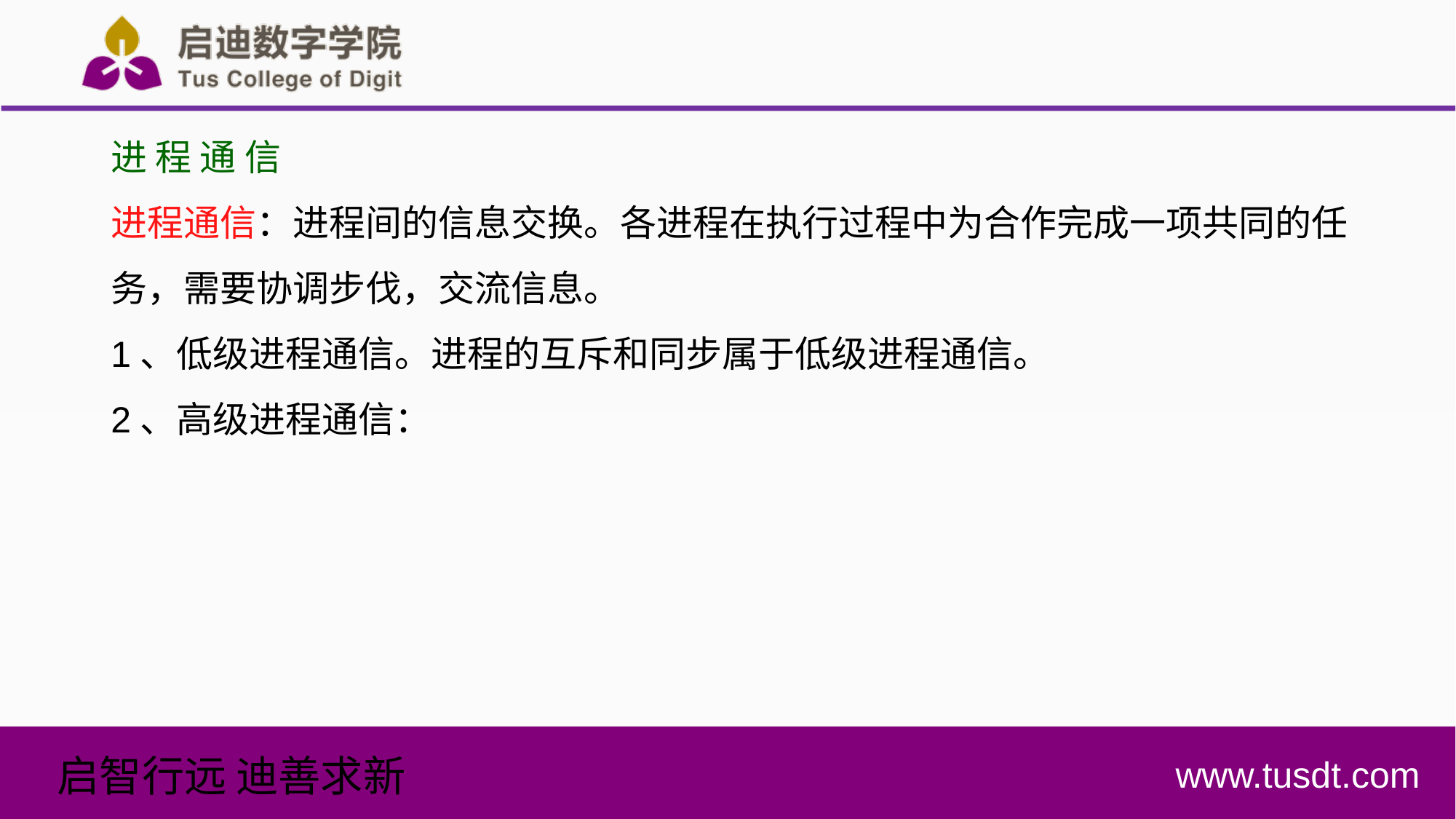

进 程 通 信
进程通信：进程间的信息交换。各进程在执行过程中为合作完成一项共同的任务，需要协调步伐，交流信息。
1、低级进程通信。进程的互斥和同步属于低级进程通信。
2、高级进程通信：